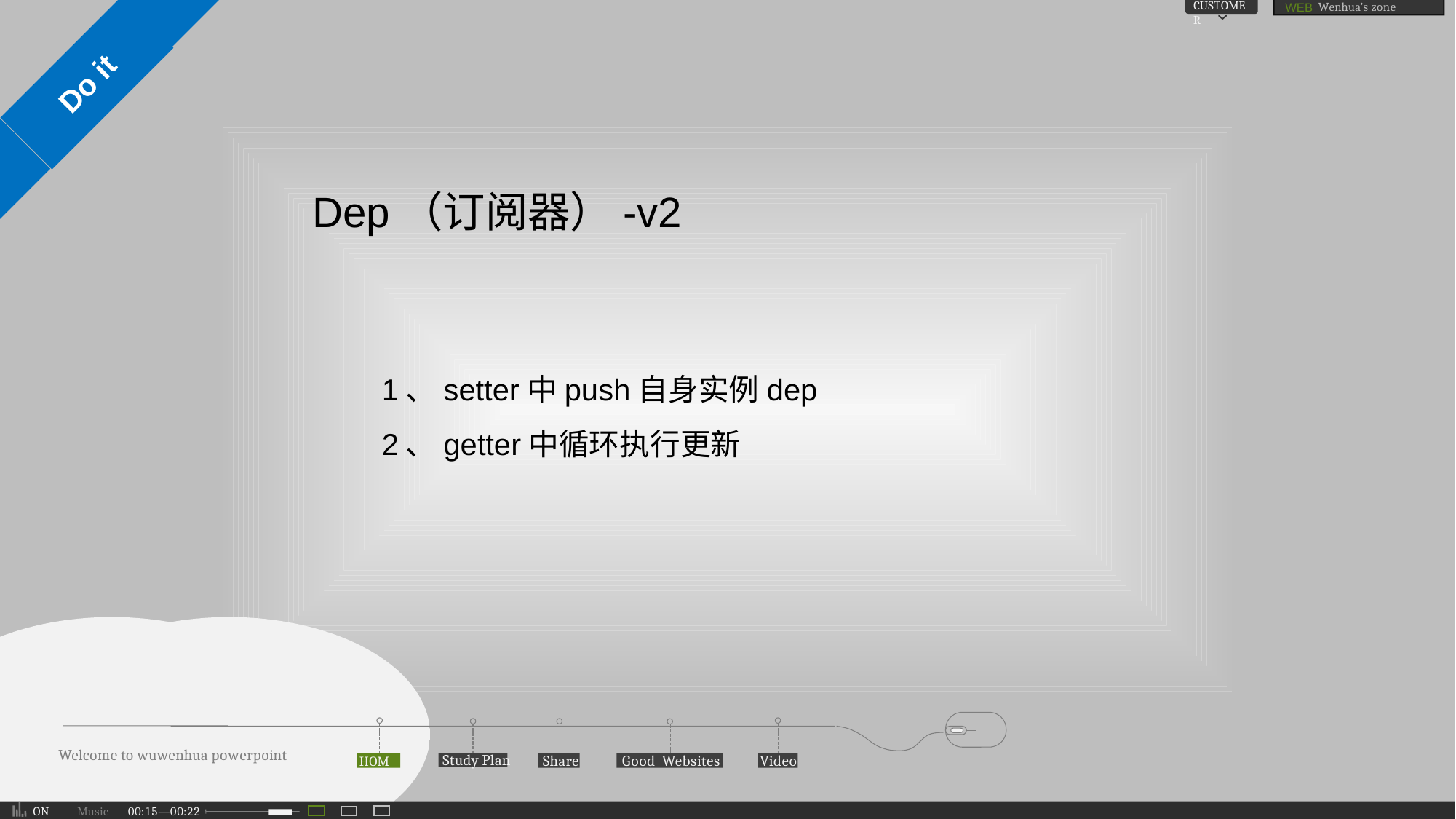

CUSTOMER
Wenhua’s zone
WEB

Do it
	Dep（订阅器）-v2
	1、setter中push自身实例dep
	2、getter中循环执行更新

Welcome to wuwenhua powerpoint

Study Plan
Share
Good  Websites
Video
HOME

ON
Music       00:15—00:22